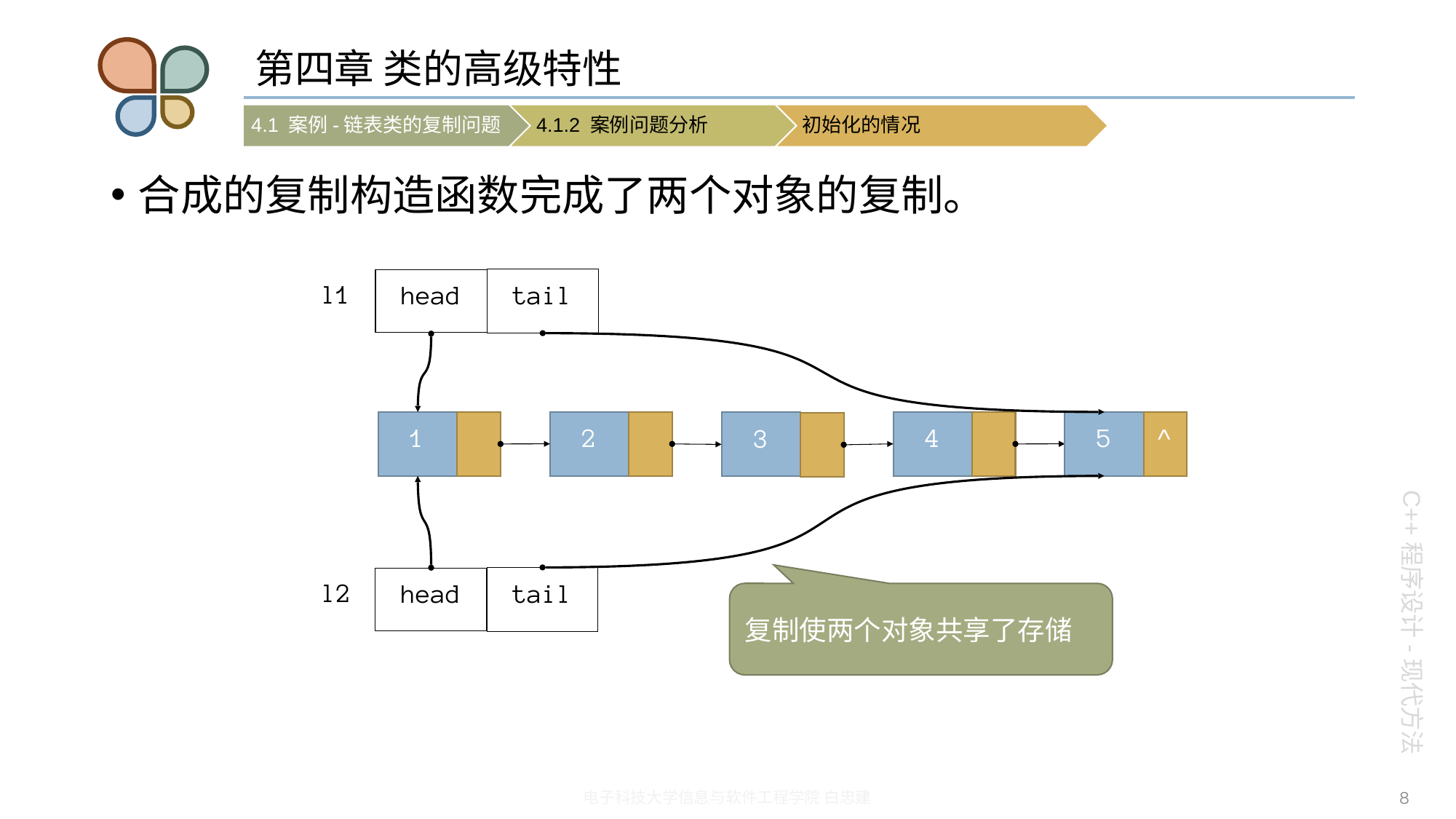

# 第四章 类的高级特性
4.1 案例-链表类的复制问题
4.1.2 案例问题分析
初始化的情况
合成的复制构造函数完成了两个对象的复制。
l1
tail
head
1

2

4

5
^
3

l2
tail
head
复制使两个对象共享了存储
8